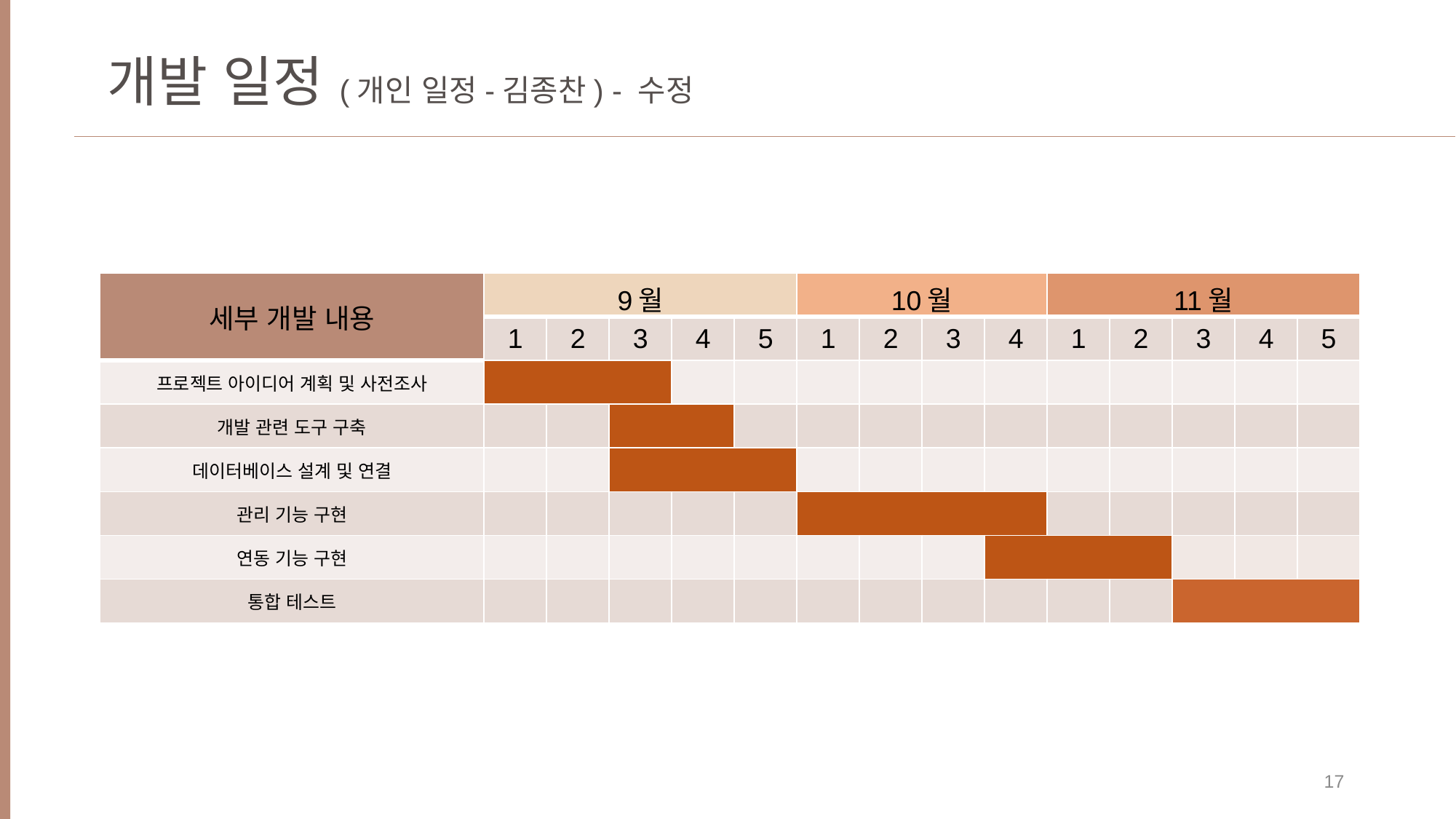

개발 일정 (개인 일정-김종찬) - 수정
| 세부 개발 내용 | 9월 |  |  |  |  | 10월 |  |  |  | 11월 |  |  |  |  |
| --- | --- | --- | --- | --- | --- | --- | --- | --- | --- | --- | --- | --- | --- | --- |
|  | 1 | 2 | 3 | 4 | 5 | 1 | 2 | 3 | 4 | 1 | 2 | 3 | 4 | 5 |
| 프로젝트 아이디어 계획 및 사전조사 |  |  |  |  |  |  |  |  |  |  |  |  |  |  |
| 개발 관련 도구 구축 |  |  |  |  |  |  |  |  |  |  |  |  |  |  |
| 데이터베이스 설계 및 연결 |  |  |  |  |  |  |  |  |  |  |  |  |  |  |
| 관리 기능 구현 |  |  |  |  |  |  |  |  |  |  |  |  |  |  |
| 연동 기능 구현 |  |  |  |  |  |  |  |  |  |  |  |  |  |  |
| 통합 테스트 |  |  |  |  |  |  |  |  |  |  |  |  |  |  |
17